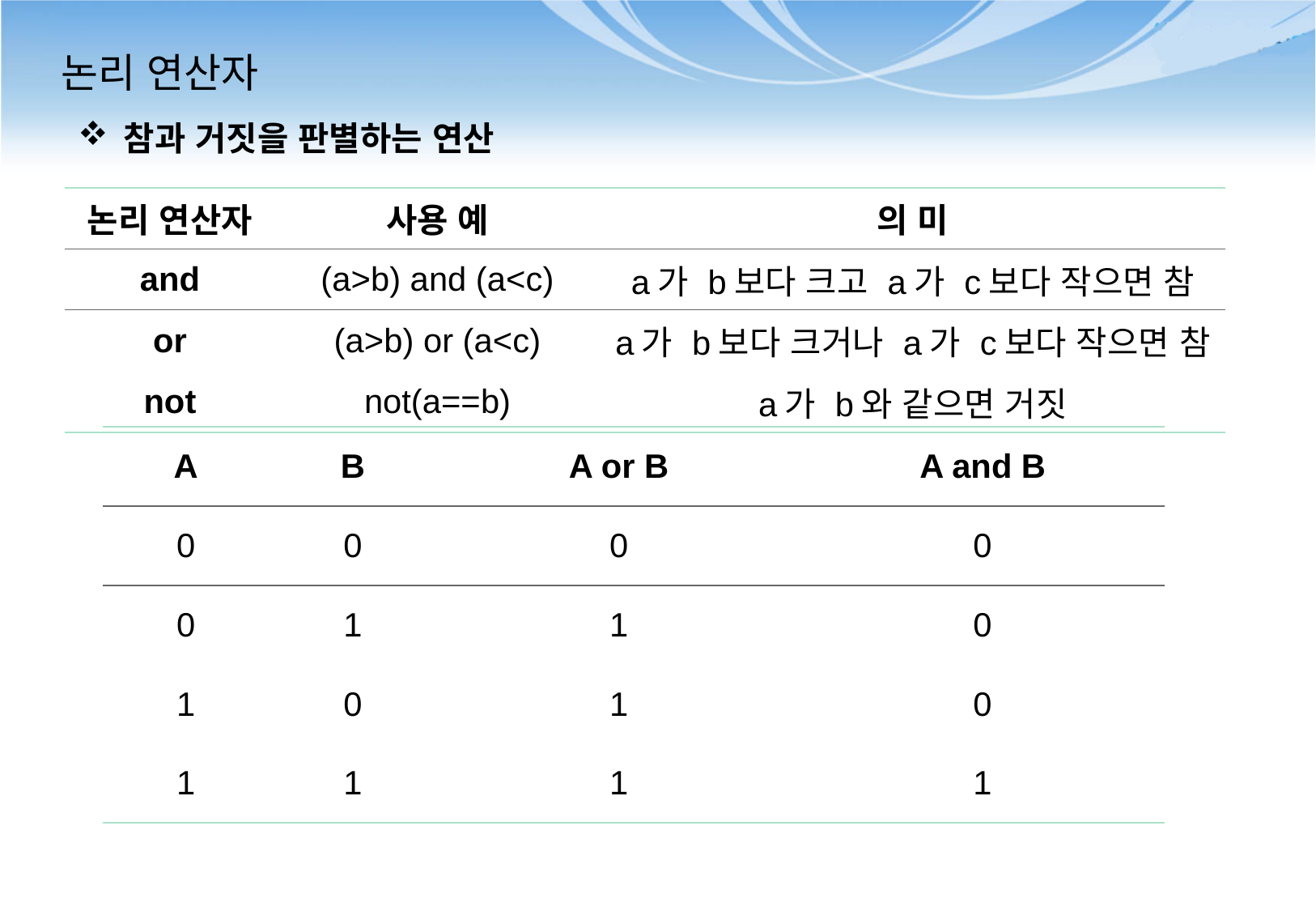

# 논리 연산자
참과 거짓을 판별하는 연산
| 논리 연산자 | 사용 예 | 의 미 |
| --- | --- | --- |
| and | (a>b) and (a<c) | a가 b보다 크고 a가 c보다 작으면 참 |
| or | (a>b) or (a<c) | a가 b보다 크거나 a가 c보다 작으면 참 |
| not | not(a==b) | a가 b와 같으면 거짓 |
| A | B | A or B | A and B |
| --- | --- | --- | --- |
| 0 | 0 | 0 | 0 |
| 0 | 1 | 1 | 0 |
| 1 | 0 | 1 | 0 |
| 1 | 1 | 1 | 1 |